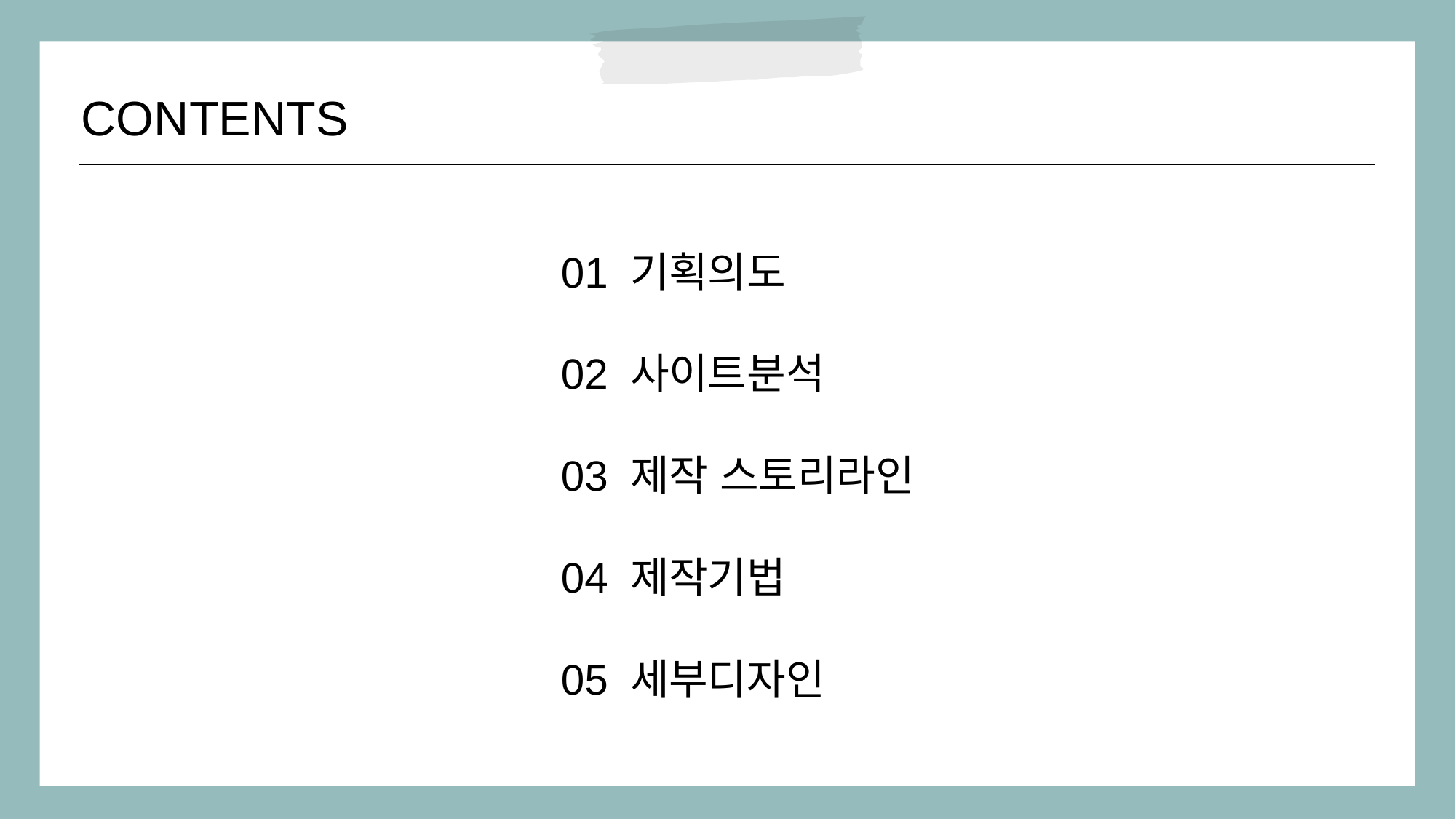

CONTENTS
01 기획의도
02 사이트분석
03 제작 스토리라인
04 제작기법
05 세부디자인